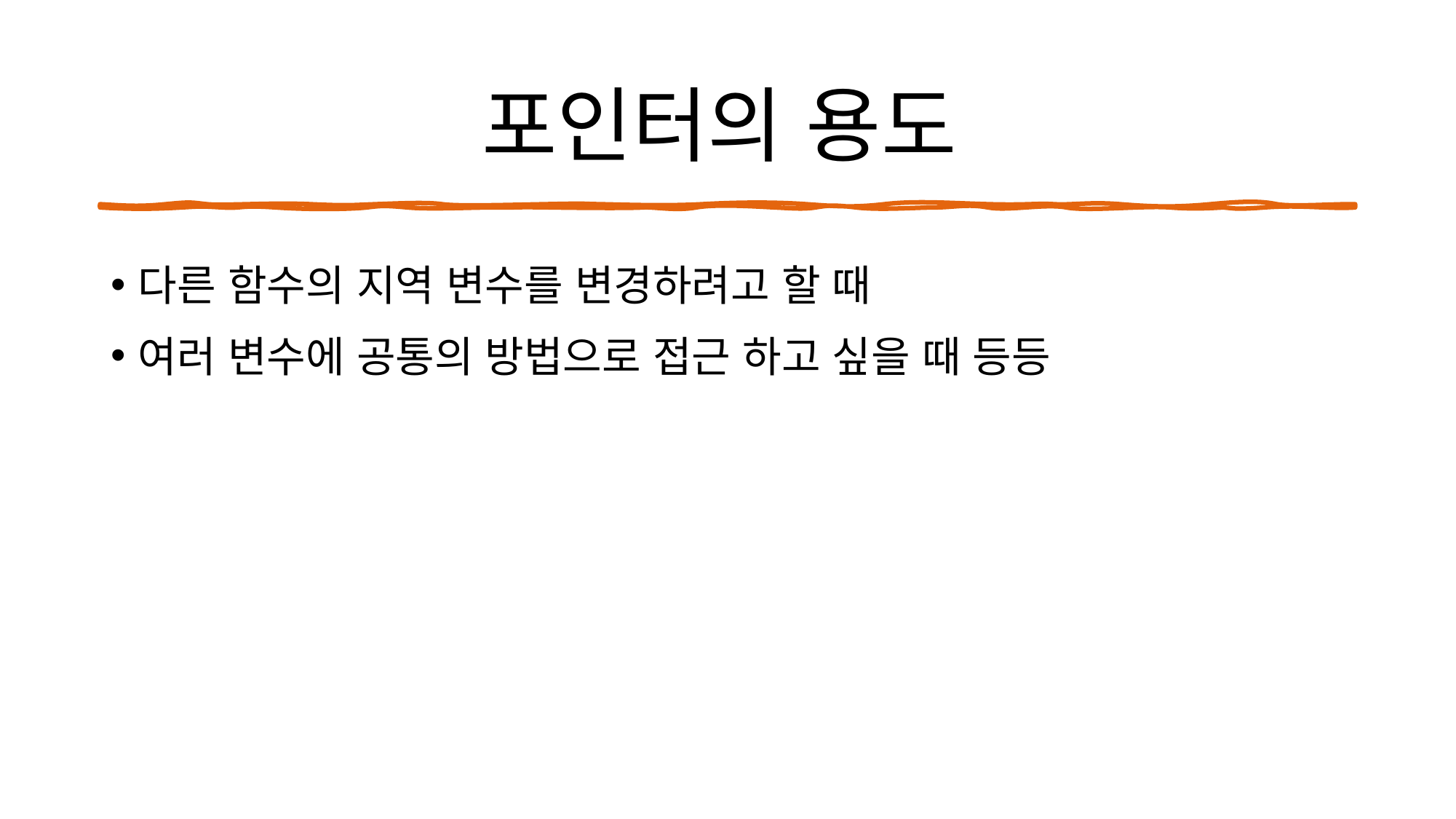

# 포인터의 용도
다른 함수의 지역 변수를 변경하려고 할 때
여러 변수에 공통의 방법으로 접근 하고 싶을 때 등등